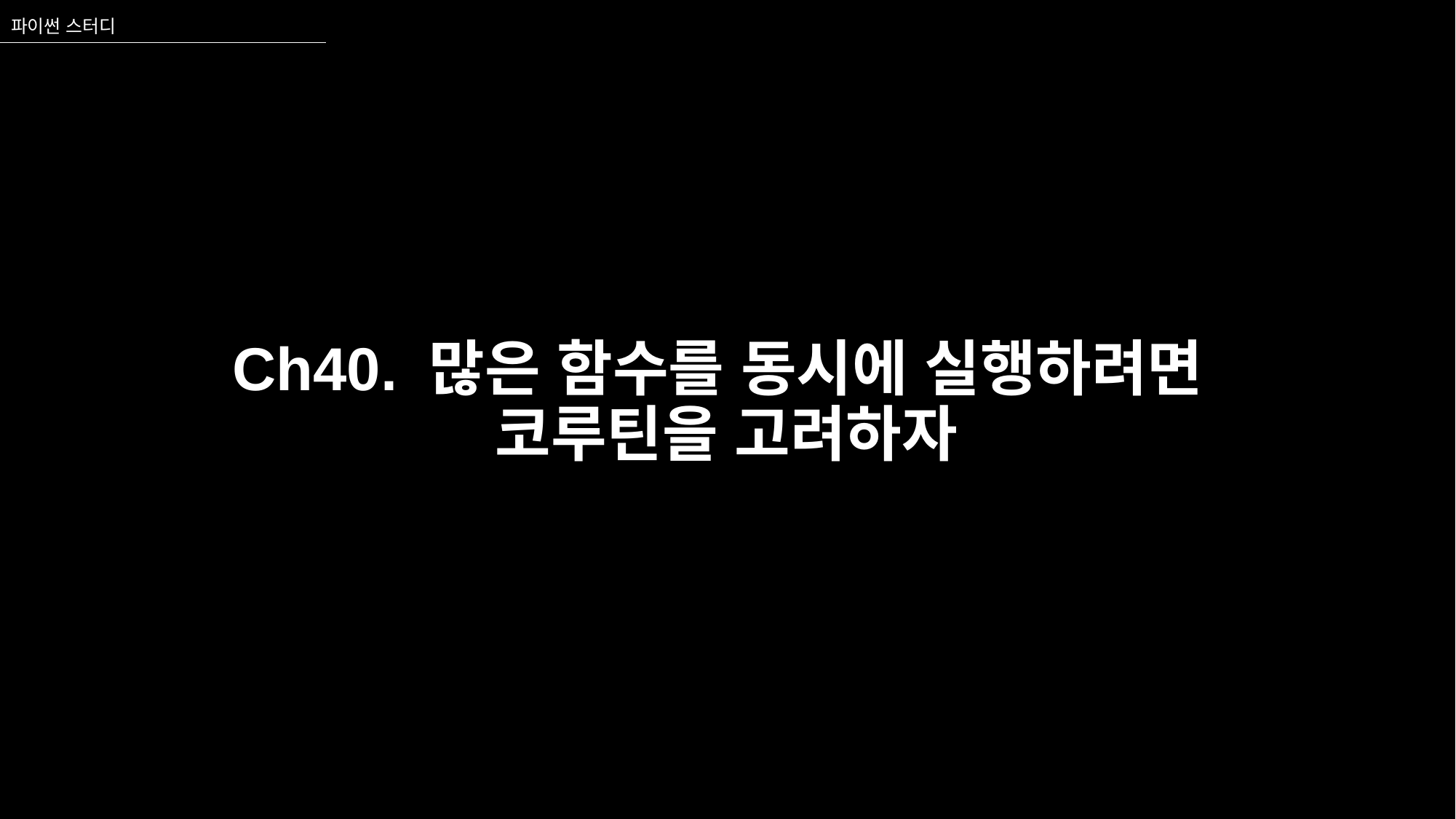

파이썬 스터디
# Ch40. 많은 함수를 동시에 실행하려면 코루틴을 고려하자